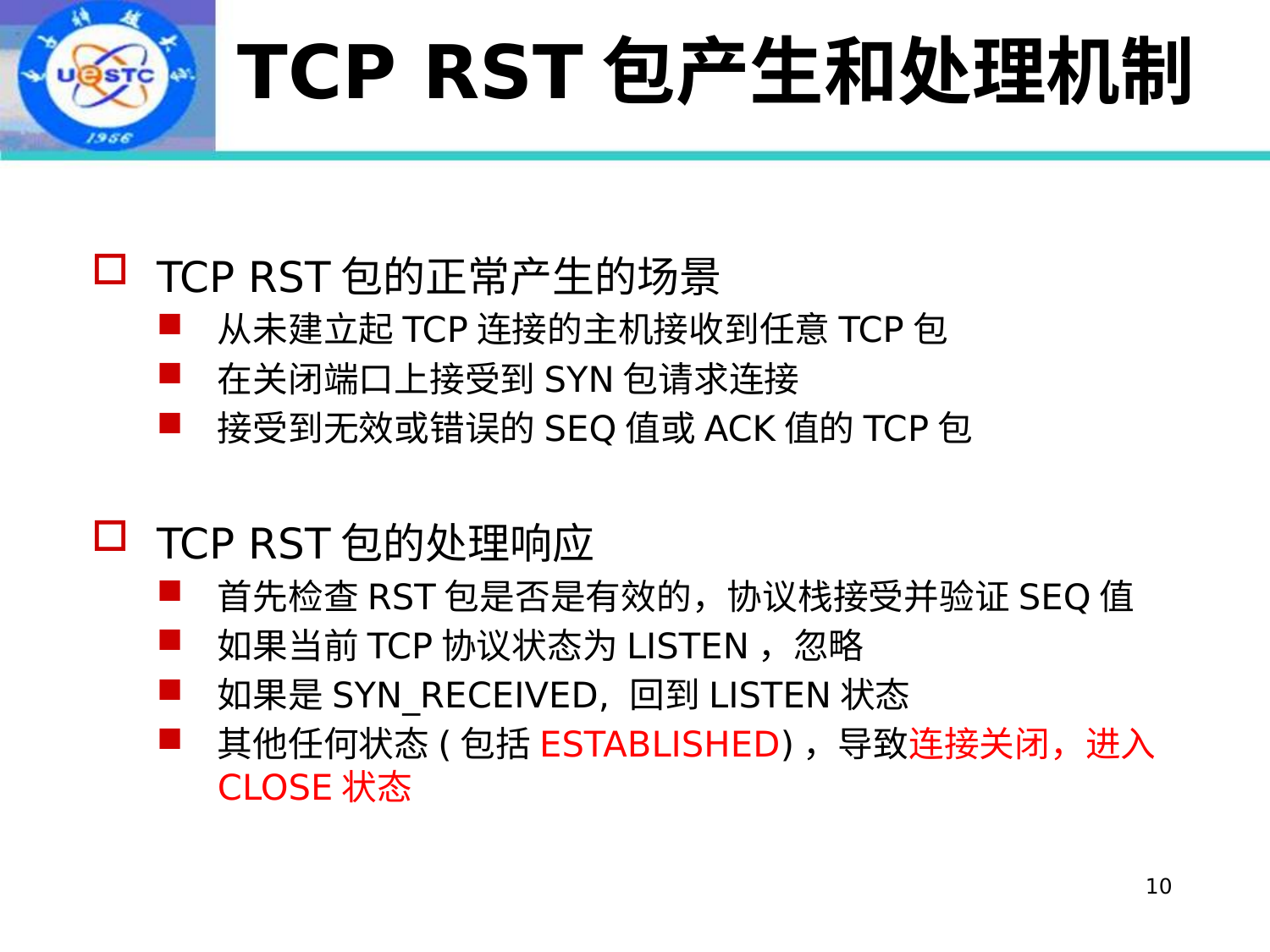

# TCP RST包产生和处理机制
TCP RST包的正常产生的场景
从未建立起TCP连接的主机接收到任意TCP包
在关闭端口上接受到SYN包请求连接
接受到无效或错误的SEQ值或ACK值的TCP包

TCP RST包的处理响应
首先检查RST包是否是有效的，协议栈接受并验证SEQ值
如果当前TCP协议状态为LISTEN，忽略
如果是SYN_RECEIVED, 回到LISTEN状态
其他任何状态(包括ESTABLISHED)，导致连接关闭，进入CLOSE状态
10